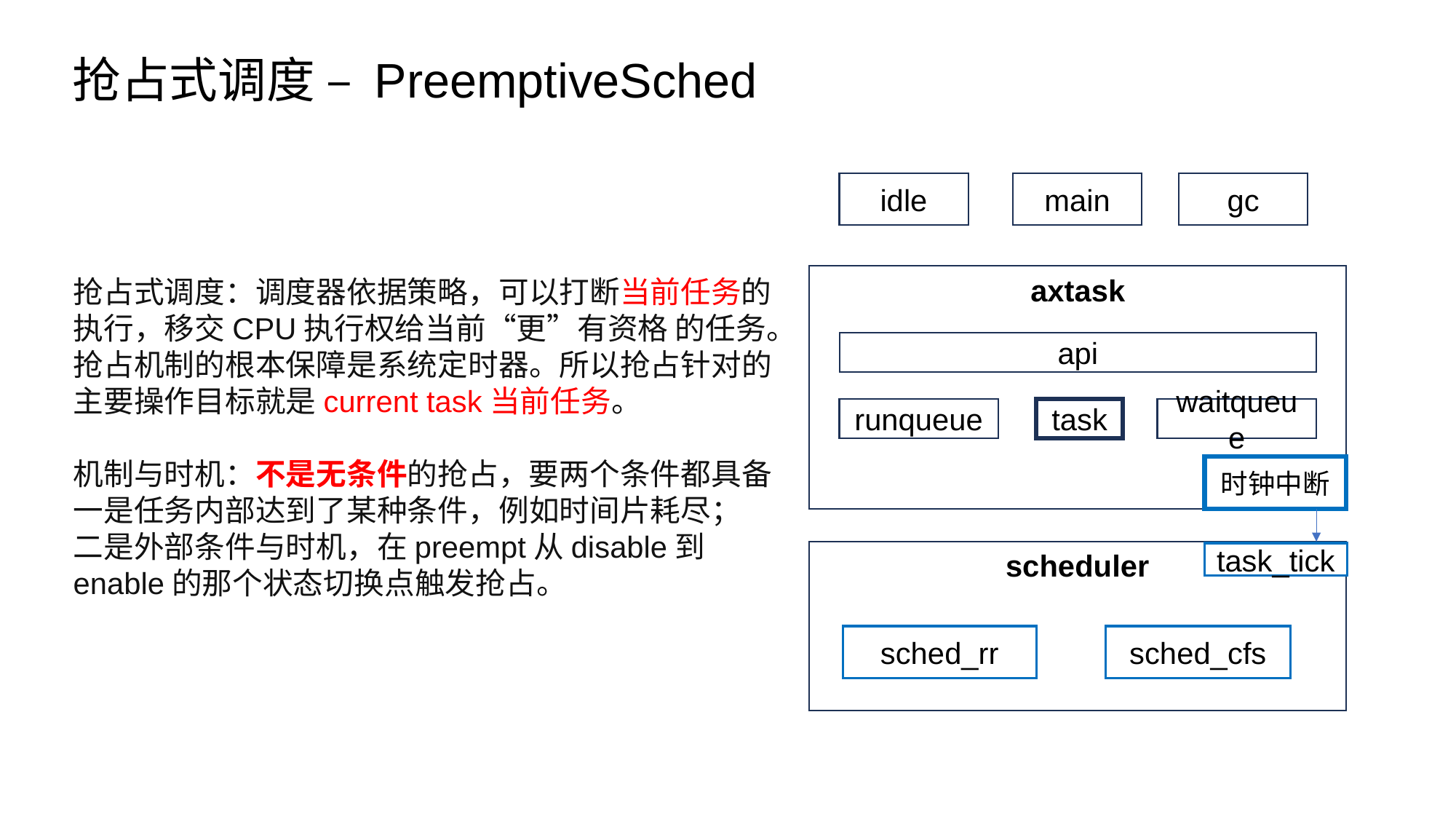

抢占式调度 – PreemptiveSched
gc
main
idle
axtask
抢占式调度：调度器依据策略，可以打断当前任务的执行，移交CPU执行权给当前“更”有资格 的任务。
抢占机制的根本保障是系统定时器。所以抢占针对的主要操作目标就是current task当前任务。

机制与时机：不是无条件的抢占，要两个条件都具备
一是任务内部达到了某种条件，例如时间片耗尽；
二是外部条件与时机，在preempt从disable到enable的那个状态切换点触发抢占。
api
task
waitqueue
runqueue
时钟中断
scheduler
task_tick
sched_cfs
sched_rr